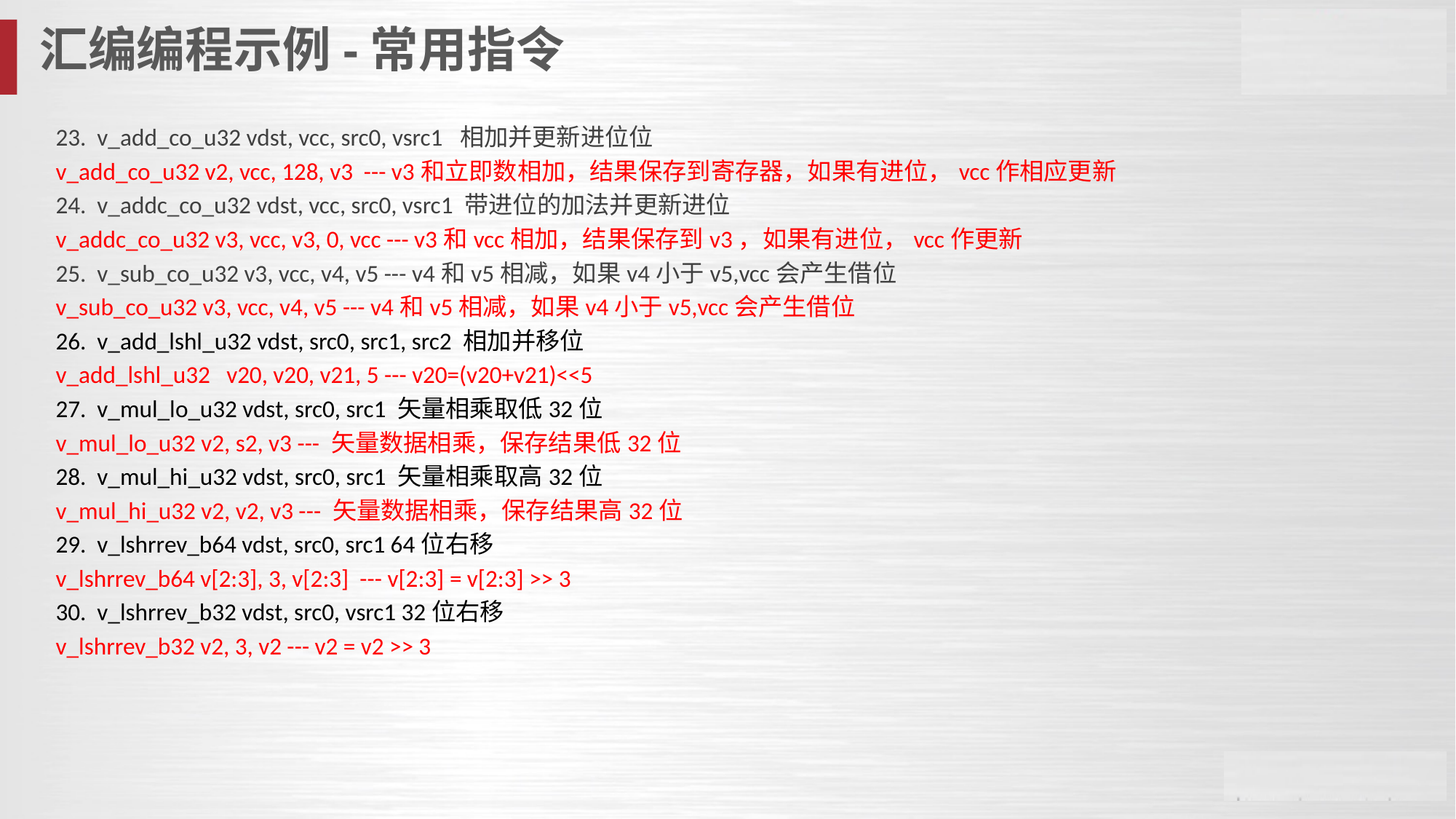

汇编编程示例-常用指令
23.  v_add_co_u32 vdst, vcc, src0, vsrc1  相加并更新进位位
v_add_co_u32 v2, vcc, 128, v3  --- v3和立即数相加，结果保存到寄存器，如果有进位，vcc作相应更新
24.  v_addc_co_u32 vdst, vcc, src0, vsrc1 带进位的加法并更新进位
v_addc_co_u32 v3, vcc, v3, 0, vcc --- v3和vcc相加，结果保存到v3，如果有进位，vcc作更新
25.  v_sub_co_u32 v3, vcc, v4, v5 --- v4和v5相减，如果v4小于v5,vcc会产生借位
v_sub_co_u32 v3, vcc, v4, v5 --- v4和v5相减，如果v4小于v5,vcc会产生借位
26.  v_add_lshl_u32 vdst, src0, src1, src2 相加并移位
v_add_lshl_u32   v20, v20, v21, 5 --- v20=(v20+v21)<<5
27.  v_mul_lo_u32 vdst, src0, src1 矢量相乘取低32位
v_mul_lo_u32 v2, s2, v3 --- 矢量数据相乘，保存结果低32位
28.  v_mul_hi_u32 vdst, src0, src1 矢量相乘取高32位
v_mul_hi_u32 v2, v2, v3 --- 矢量数据相乘，保存结果高32位
29.  v_lshrrev_b64 vdst, src0, src1 64位右移
v_lshrrev_b64 v[2:3], 3, v[2:3]  --- v[2:3] = v[2:3] >> 3
30.  v_lshrrev_b32 vdst, src0, vsrc1 32位右移
v_lshrrev_b32 v2, 3, v2 --- v2 = v2 >> 3